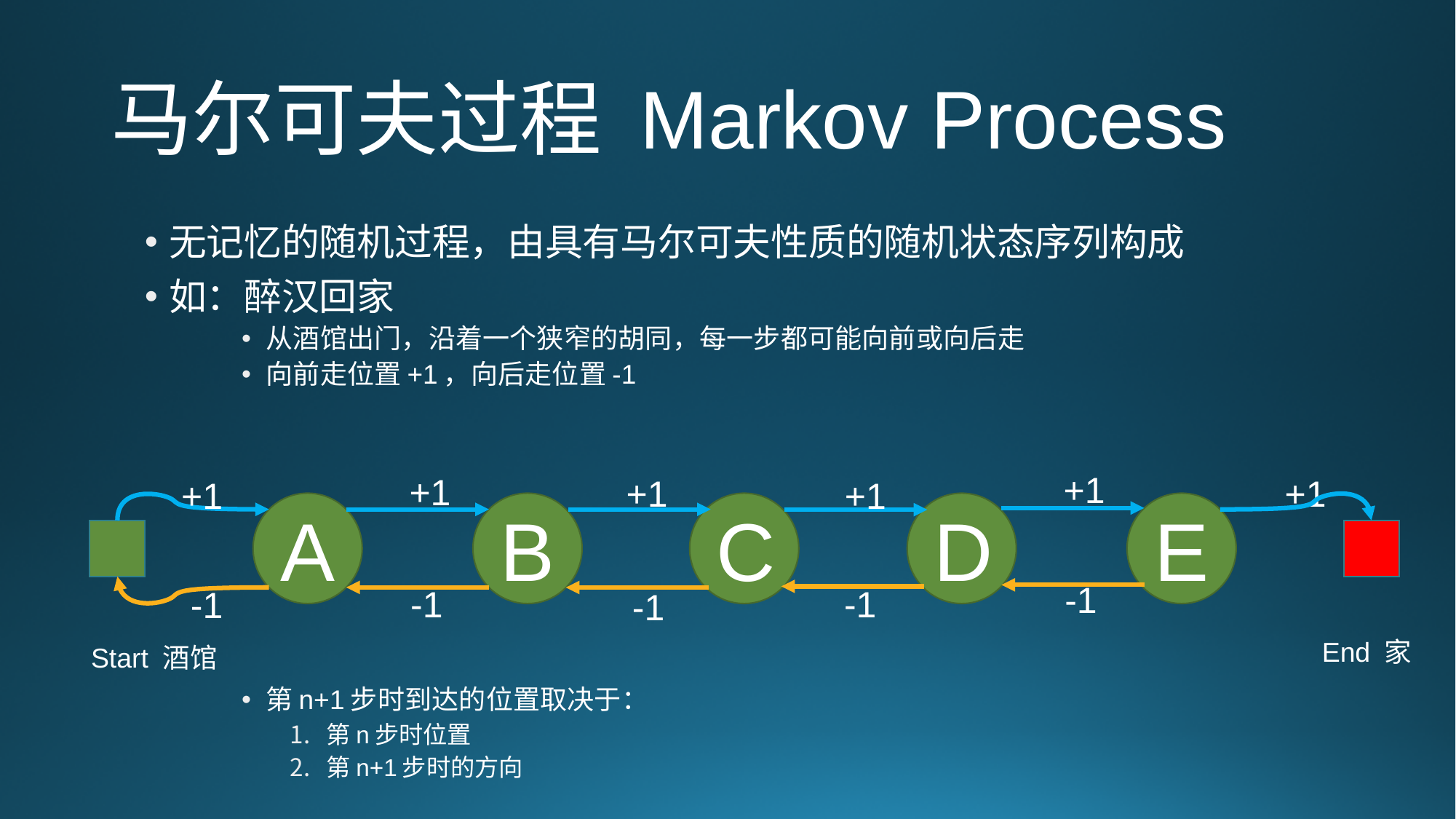

# 马尔可夫过程 Markov Process
无记忆的随机过程，由具有马尔可夫性质的随机状态序列构成
如：醉汉回家
从酒馆出门，沿着一个狭窄的胡同，每一步都可能向前或向后走
向前走位置+1，向后走位置-1

第n+1步时到达的位置取决于：
第n步时位置
第n+1步时的方向

+1
+1
+1
+1
+1
+1
E
D
C
B
A

-1
-1
-1
-1
-1
End 家
Start 酒馆